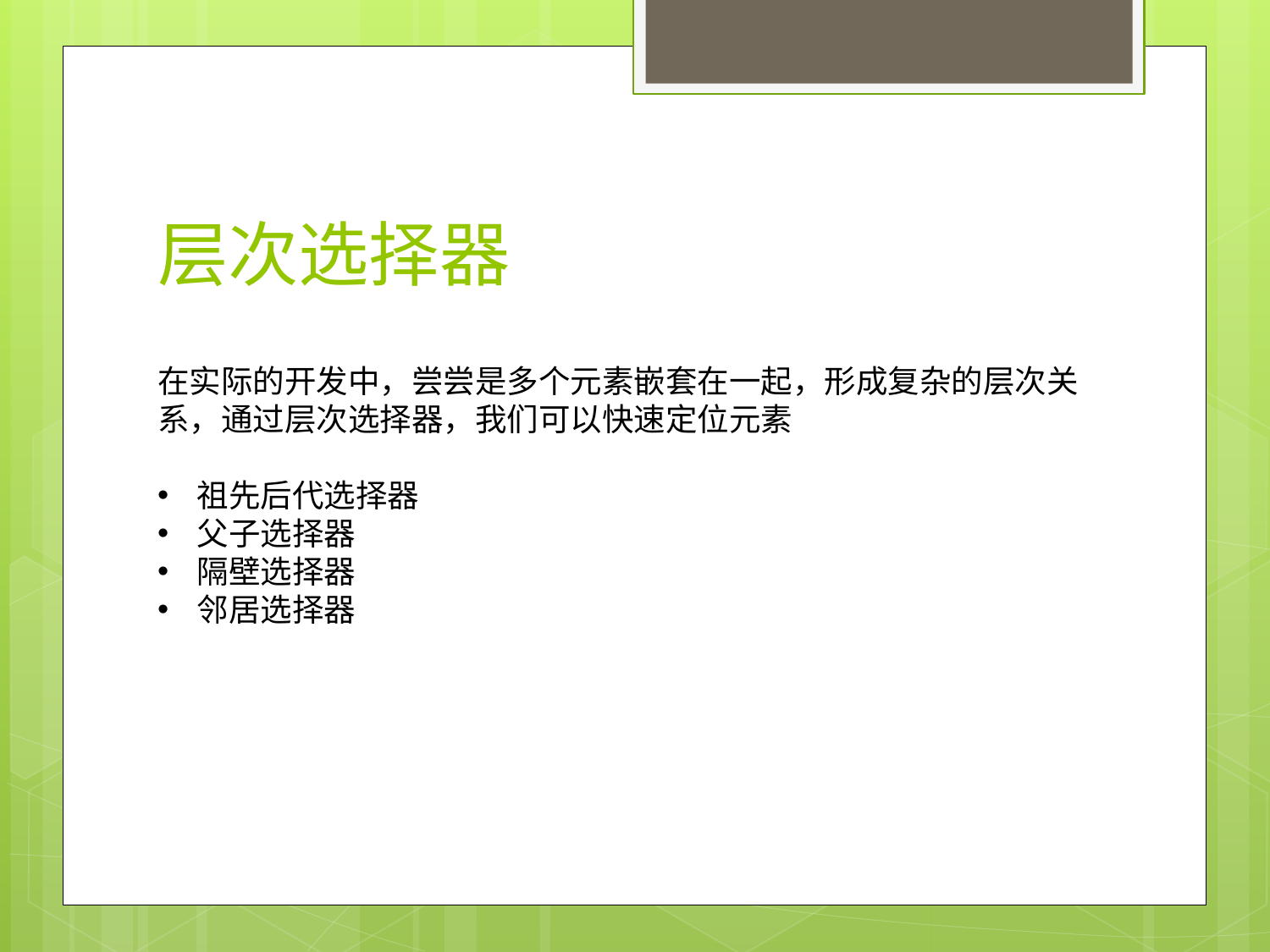

# 层次选择器
在实际的开发中，尝尝是多个元素嵌套在一起，形成复杂的层次关系，通过层次选择器，我们可以快速定位元素

祖先后代选择器
父子选择器
隔壁选择器
邻居选择器